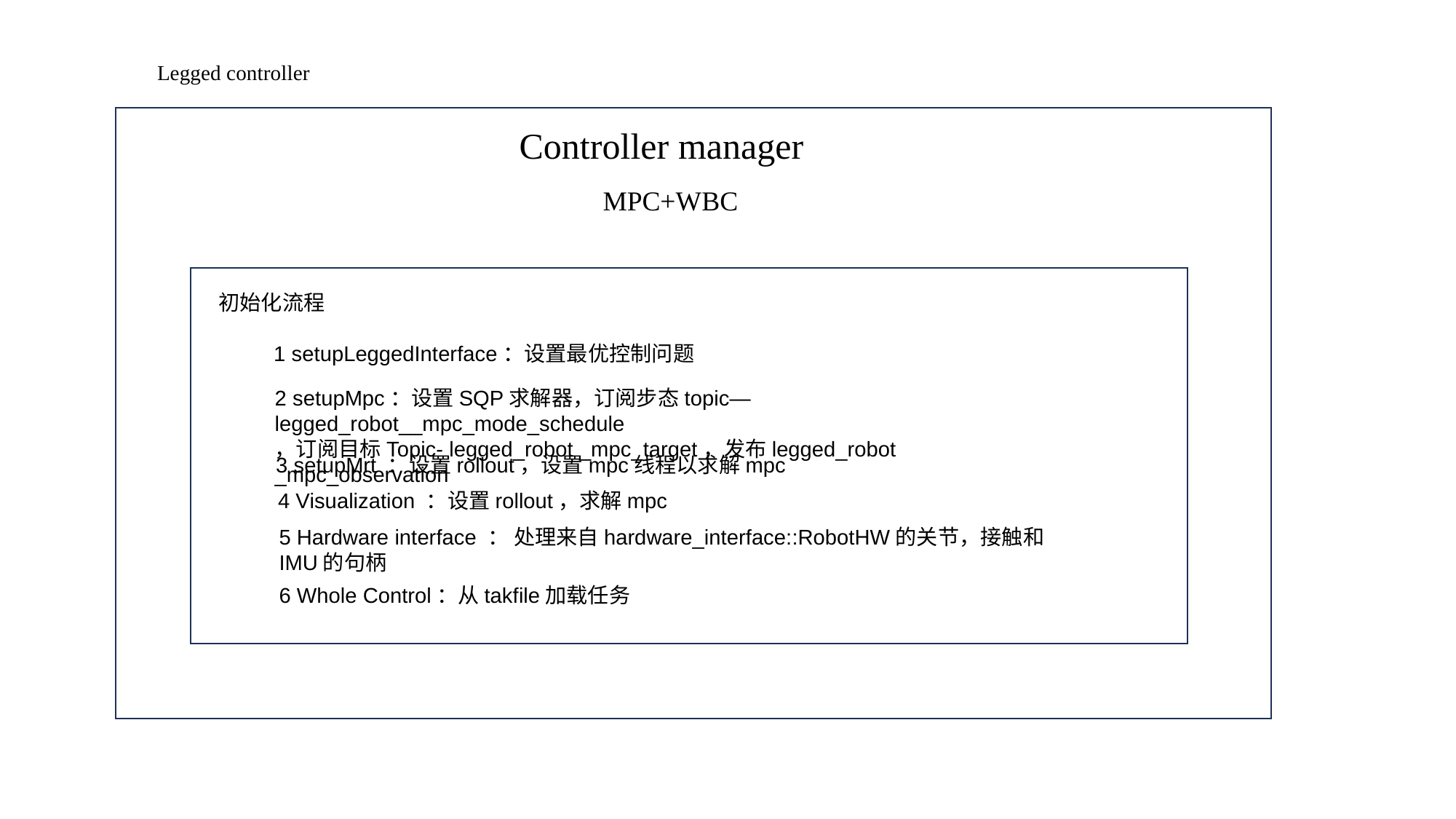

Legged controller

Controller manager
MPC+WBC

初始化流程
1 setupLeggedInterface：设置最优控制问题
2 setupMpc：设置SQP求解器，订阅步态topic—legged_robot__mpc_mode_schedule
，订阅目标Topic- legged_robot _mpc_target，发布legged_robot _mpc_observation
3 setupMrt ：设置rollout，设置mpc线程以求解mpc
4 Visualization ：设置rollout，求解mpc
5 Hardware interface ： 处理来自hardware_interface::RobotHW的关节，接触和IMU的句柄
6 Whole Control：从takfile加载任务